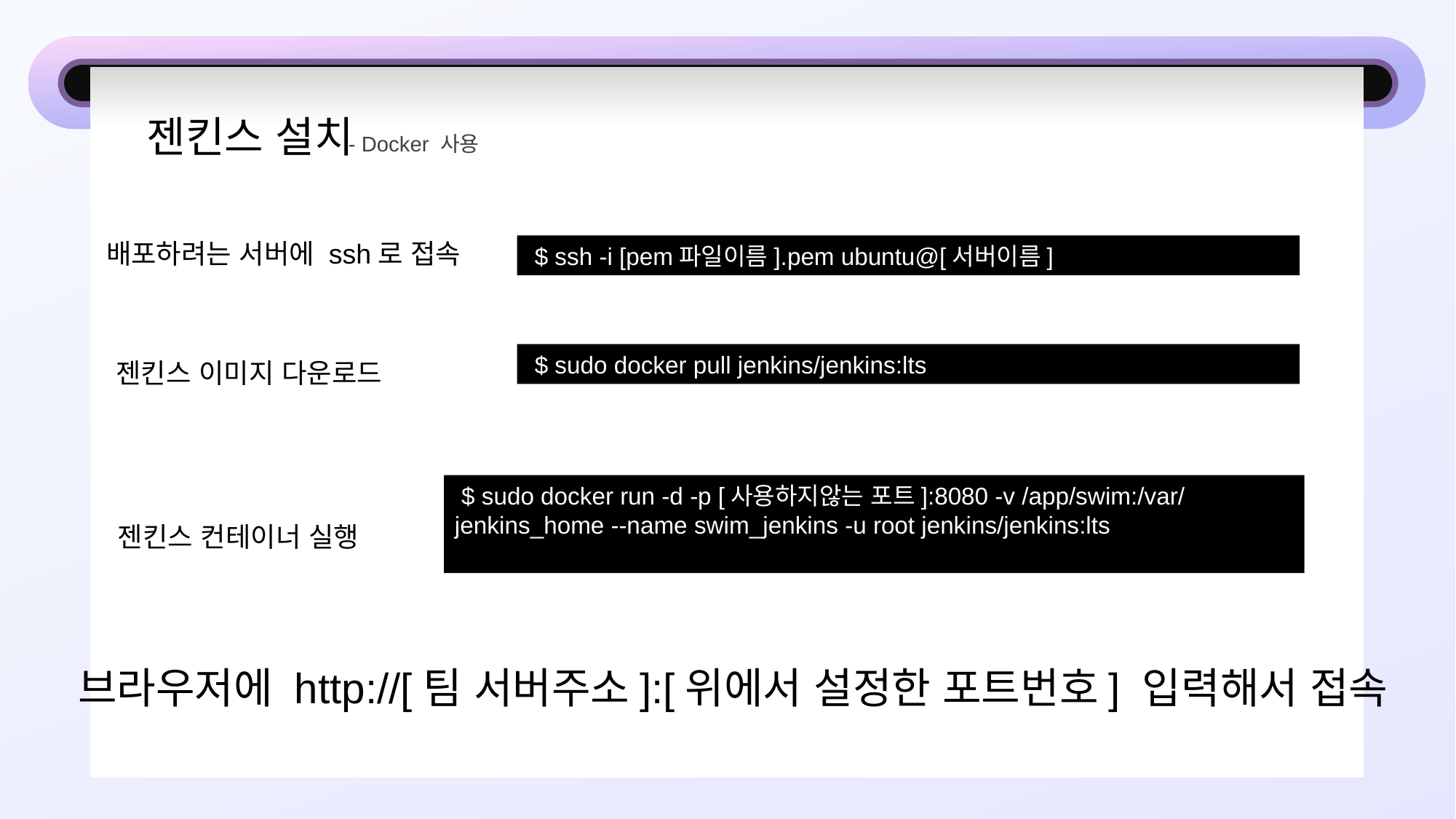

POWER POINT PRESENTATION
Enjoy your stylish business and campus life with BIZCAM

젠킨스 설치
- Docker 사용
배포하려는 서버에 ssh로 접속
 $ ssh -i [pem파일이름].pem ubuntu@[서버이름]
 $ sudo docker pull jenkins/jenkins:lts
젠킨스 이미지 다운로드
 $ sudo docker run -d -p [사용하지않는 포트]:8080 -v /app/swim:/var/jenkins_home --name swim_jenkins -u root jenkins/jenkins:lts

젠킨스 컨테이너 실행
브라우저에 http://[팀 서버주소]:[위에서 설정한 포트번호] 입력해서 접속